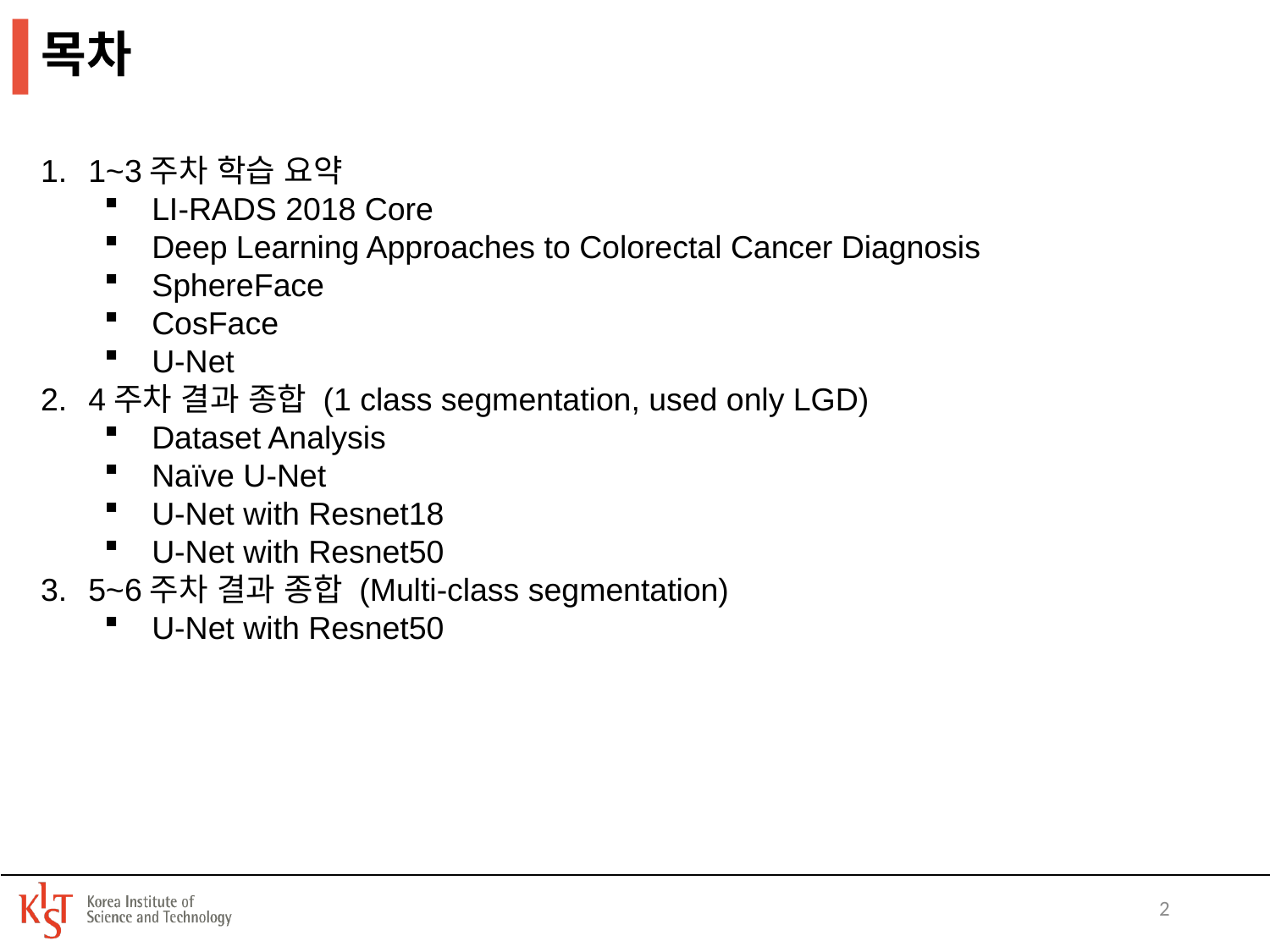

# 목차
1~3주차 학습 요약
LI-RADS 2018 Core
Deep Learning Approaches to Colorectal Cancer Diagnosis
SphereFace
CosFace
U-Net
4주차 결과 종합 (1 class segmentation, used only LGD)
Dataset Analysis
Naïve U-Net
U-Net with Resnet18
U-Net with Resnet50
5~6주차 결과 종합 (Multi-class segmentation)
U-Net with Resnet50

2